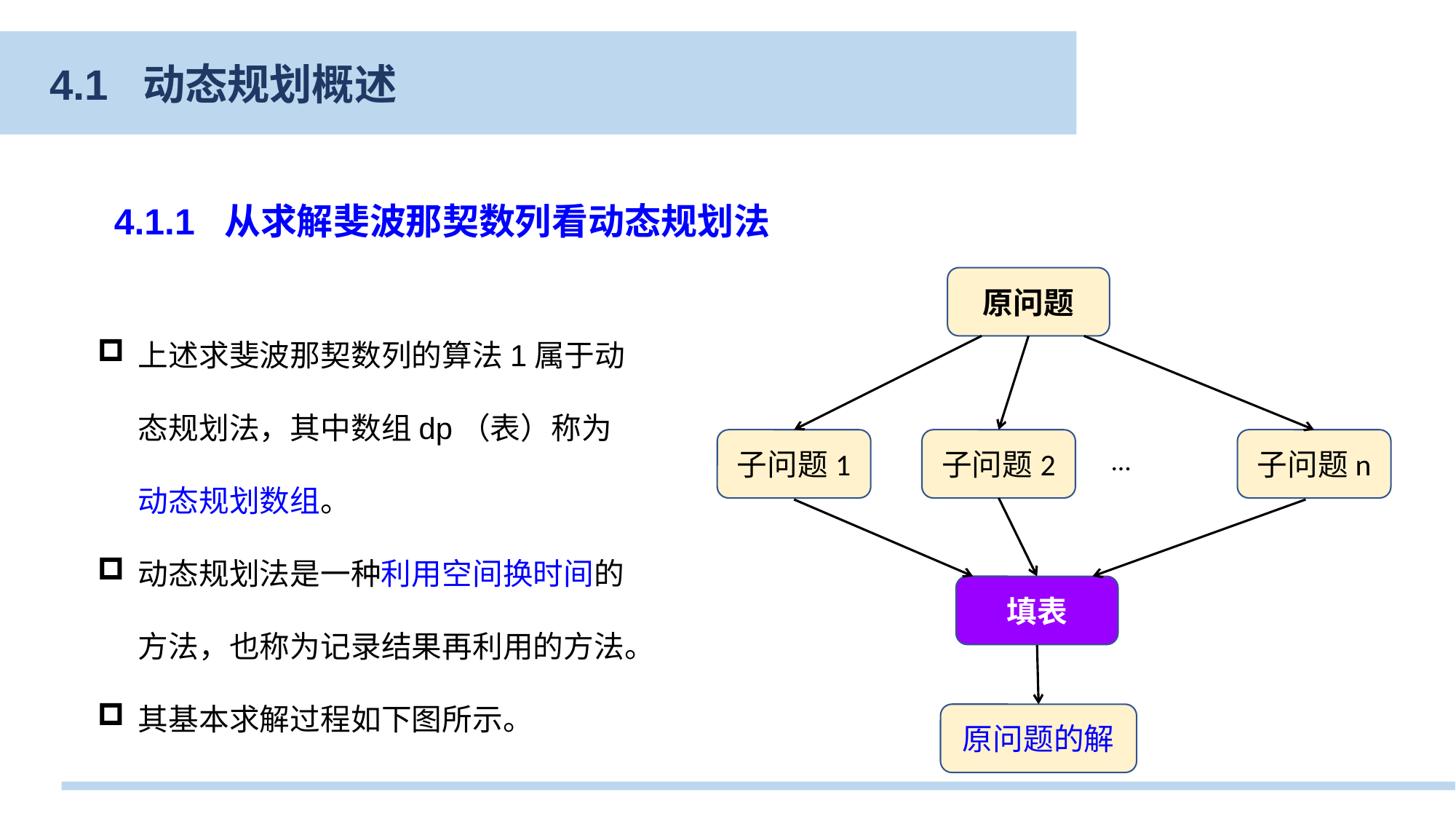

4.1  动态规划概述
4.1.1  从求解斐波那契数列看动态规划法
原问题
上述求斐波那契数列的算法1属于动态规划法，其中数组dp（表）称为动态规划数组。
动态规划法是一种利用空间换时间的方法，也称为记录结果再利用的方法。
其基本求解过程如下图所示。
子问题1
子问题2
子问题n
…
填表
原问题的解